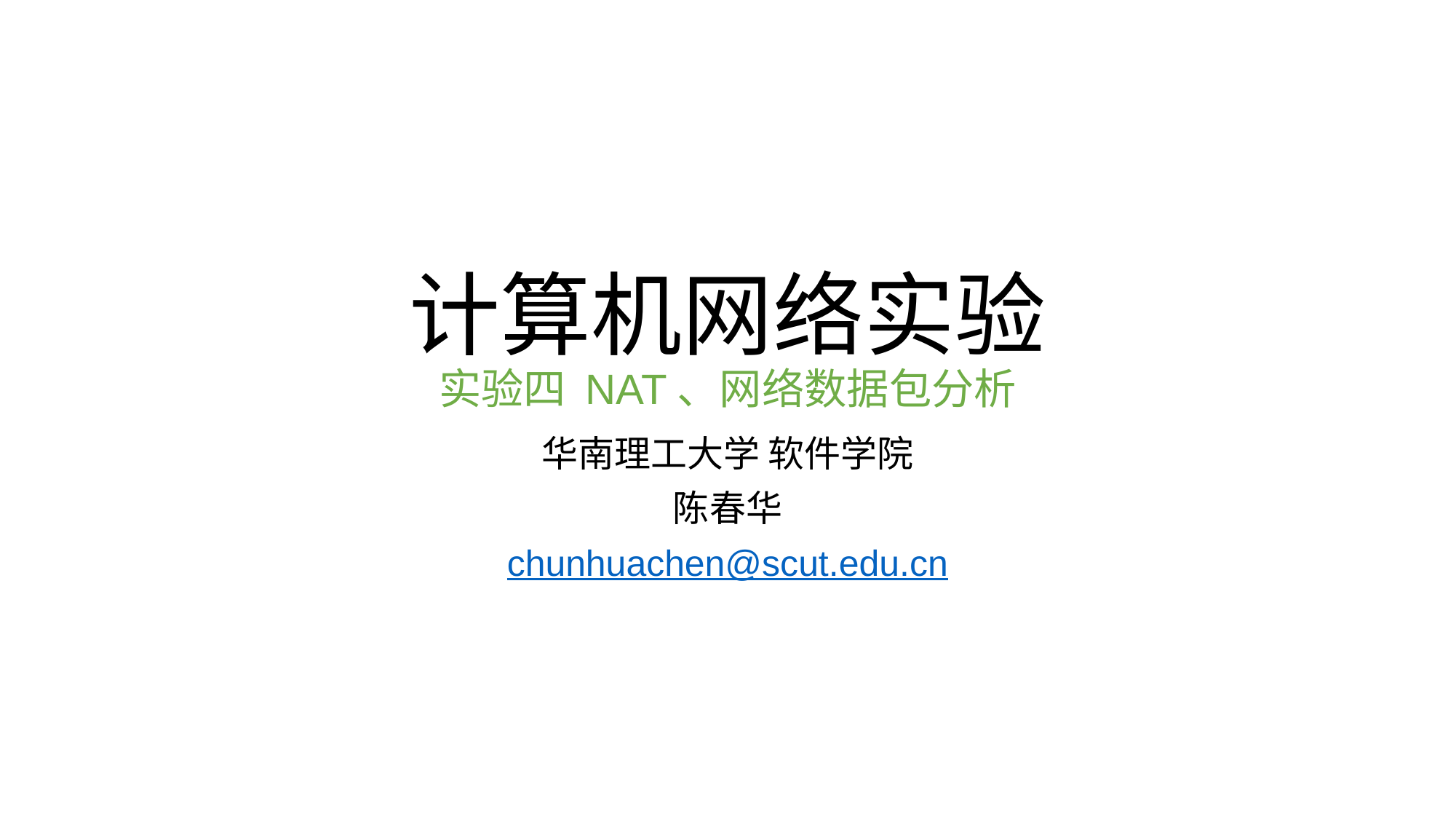

# 计算机网络实验 实验四 NAT、网络数据包分析
华南理工大学 软件学院
陈春华
chunhuachen@scut.edu.cn